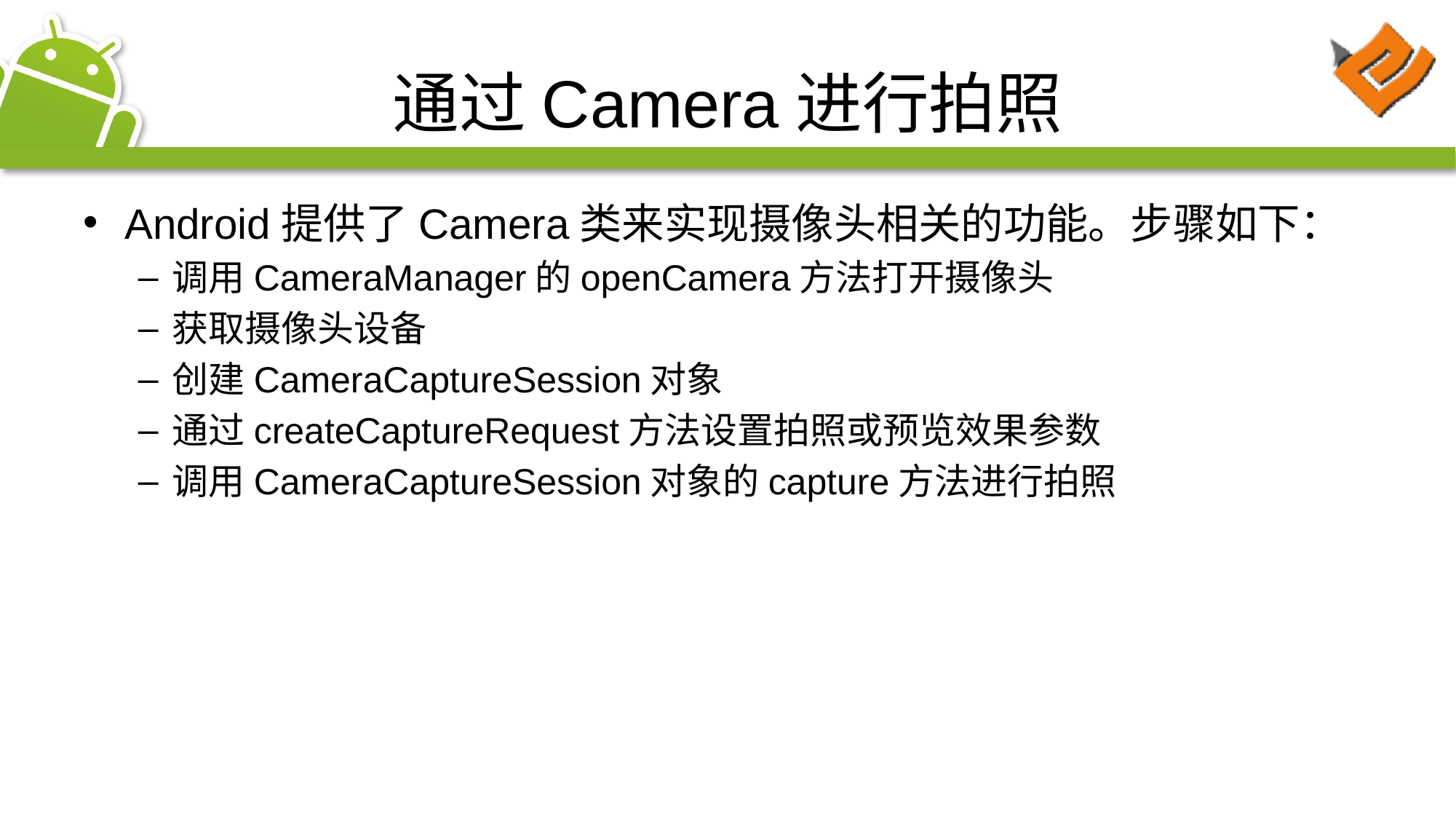

# 通过Camera进行拍照
Android提供了Camera类来实现摄像头相关的功能。步骤如下：
调用CameraManager的openCamera方法打开摄像头
获取摄像头设备
创建CameraCaptureSession对象
通过createCaptureRequest方法设置拍照或预览效果参数
调用CameraCaptureSession对象的capture方法进行拍照